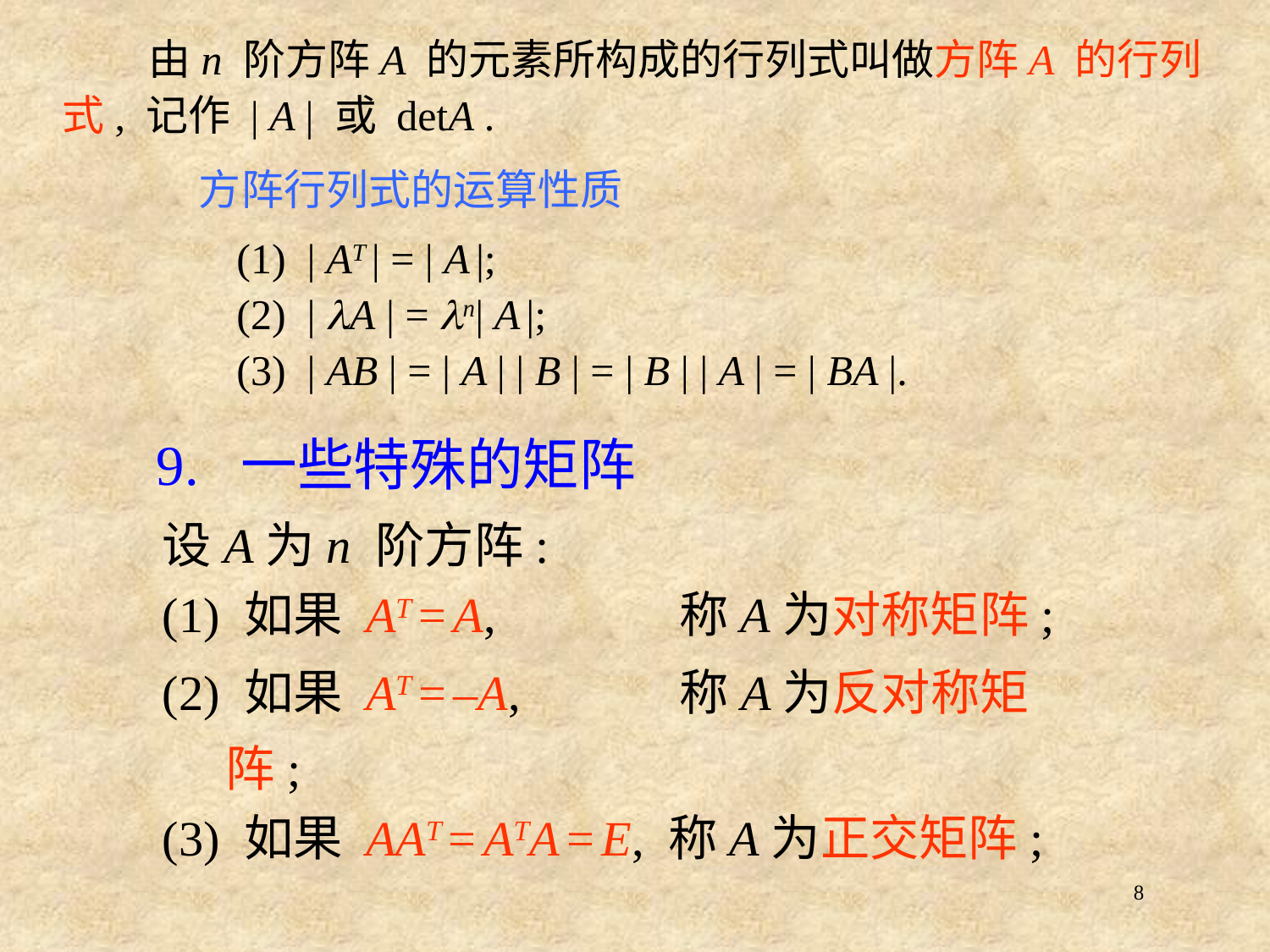

由n 阶方阵A 的元素所构成的行列式叫做方阵A 的行列式, 记作 | A | 或 detA .
方阵行列式的运算性质
(1)  | AT | = | A |;
(2)  | λA | = λn| A |;
(3)  | AB | = | A | | B | = | B | | A | = | BA |.
9.  一些特殊的矩阵
设A为n 阶方阵:
(1) 如果 AT = A,              称A为对称矩阵;
(2) 如果 AT = –A,            称A为反对称矩阵;
(3) 如果 AAT = ATA = E, 称A为正交矩阵;